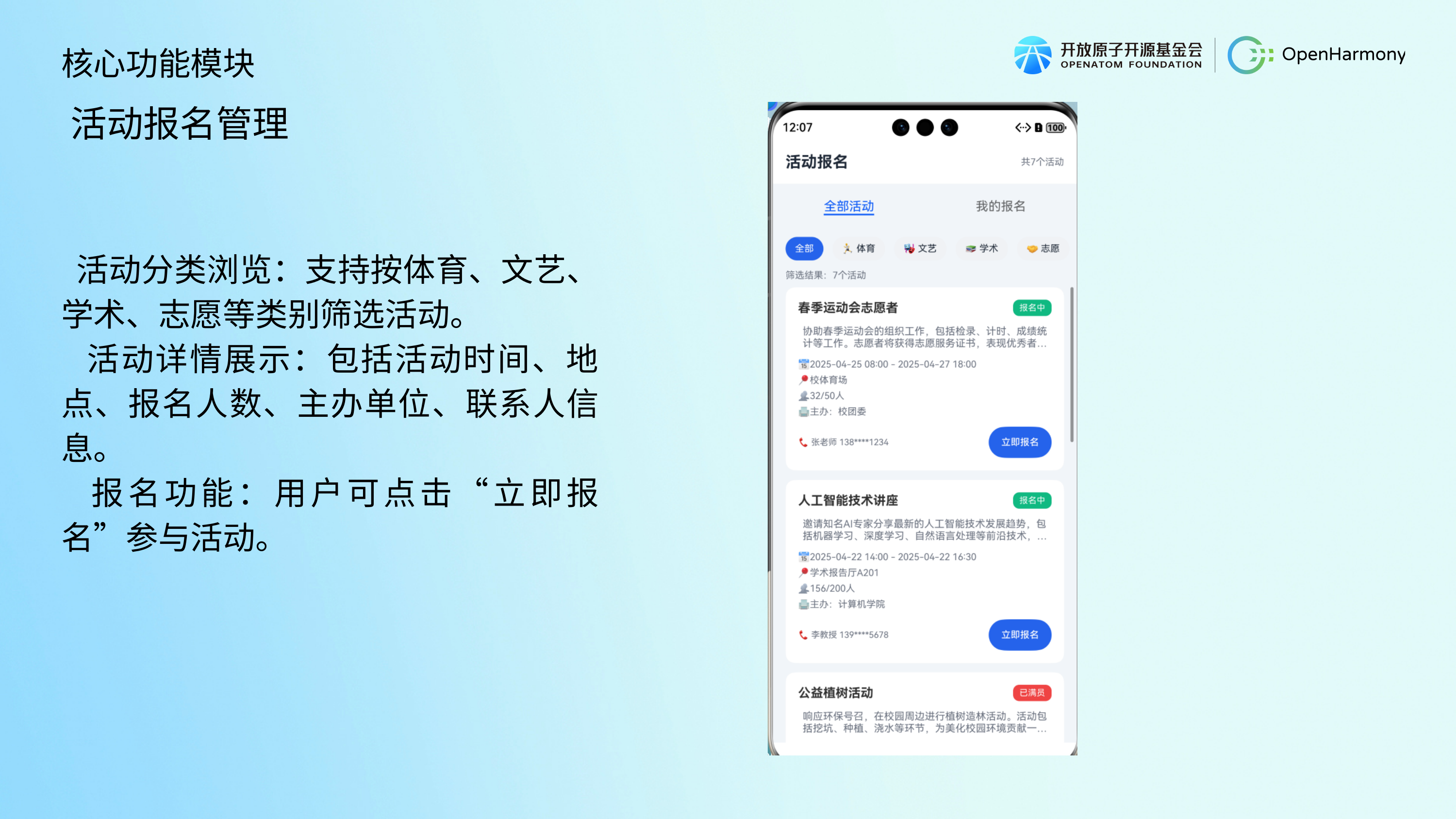

核心功能模块
活动报名管理

 活动分类浏览：支持按体育、文艺、学术、志愿等类别筛选活动。
  活动详情展示：包括活动时间、地点、报名人数、主办单位、联系人信息。
  报名功能：用户可点击“立即报名”参与活动。